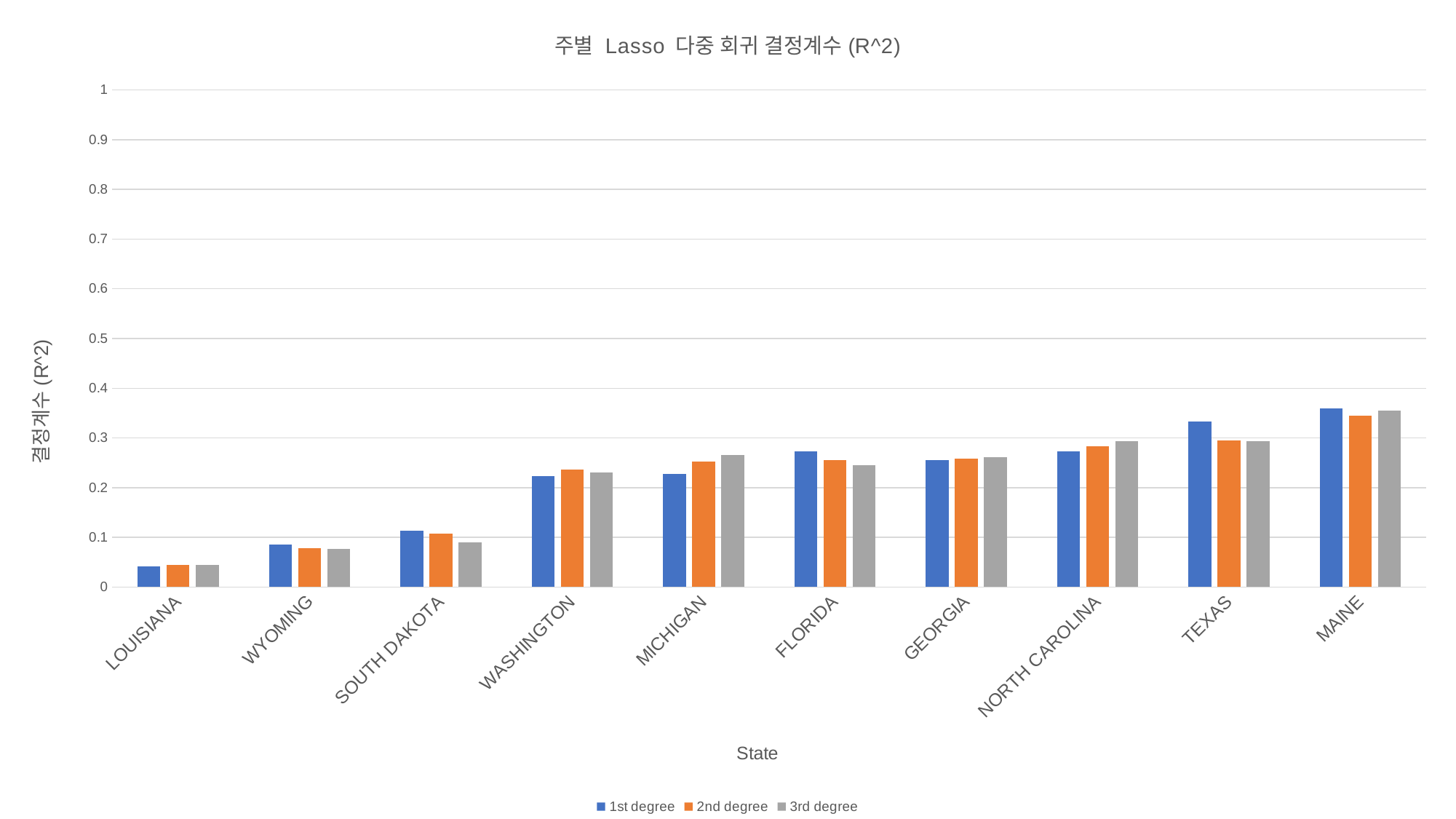

### Chart: 주별 Lasso 다중 회귀 결정계수(R^2)

| Category | 1st degree | 2nd degree | 3rd degree |
|---|---|---|---|
| LOUISIANA | 0.0417279834201836 | 0.0438226675695647 | 0.0444489227616424 |
| WYOMING | 0.0849459698201187 | 0.0776090396310488 | 0.0773106621859898 |
| SOUTH DAKOTA | 0.113040595679951 | 0.106907181569967 | 0.0905937954099683 |
| WASHINGTON | 0.223775548223758 | 0.236367567517925 | 0.230799591025711 |
| MICHIGAN | 0.227419694523016 | 0.252197659339659 | 0.265968093731554 |
| FLORIDA | 0.273408952220408 | 0.255452092219369 | 0.244962276784834 |
| GEORGIA | 0.255072614943785 | 0.258387681221164 | 0.261732357659886 |
| NORTH CAROLINA | 0.27241224992035 | 0.282990537427944 | 0.293607957169411 |
| TEXAS | 0.332324701406498 | 0.295086650774659 | 0.29323396018231 |
| MAINE | 0.358726192547017 | 0.344002161223645 | 0.35423762703019 |